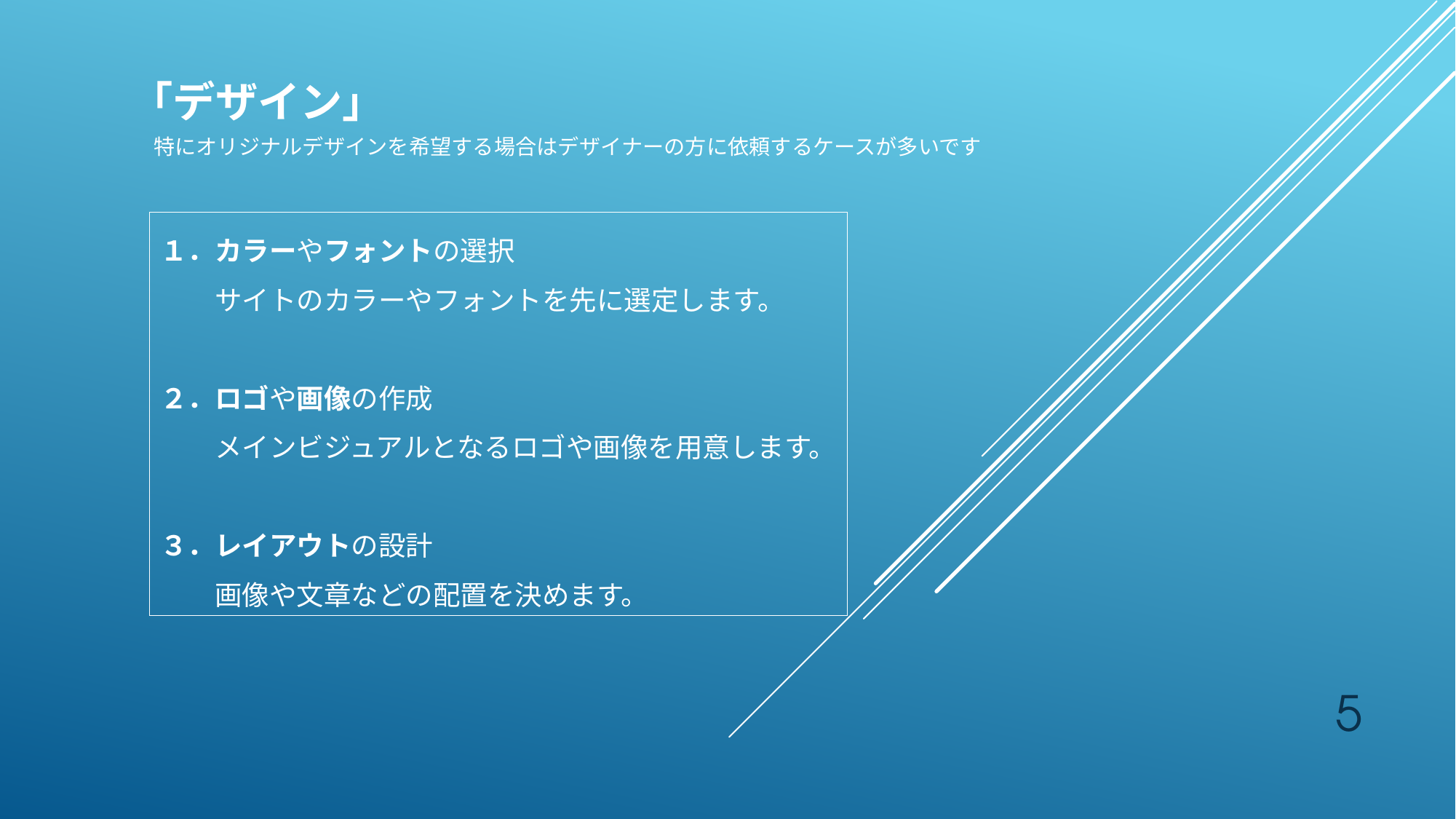

「デザイン」
特にオリジナルデザインを希望する場合はデザイナーの方に依頼するケースが多いです
１．カラーやフォントの選択
　　サイトのカラーやフォントを先に選定します。

２．ロゴや画像の作成
　　メインビジュアルとなるロゴや画像を用意します。

３．レイアウトの設計
　　画像や文章などの配置を決めます。
5